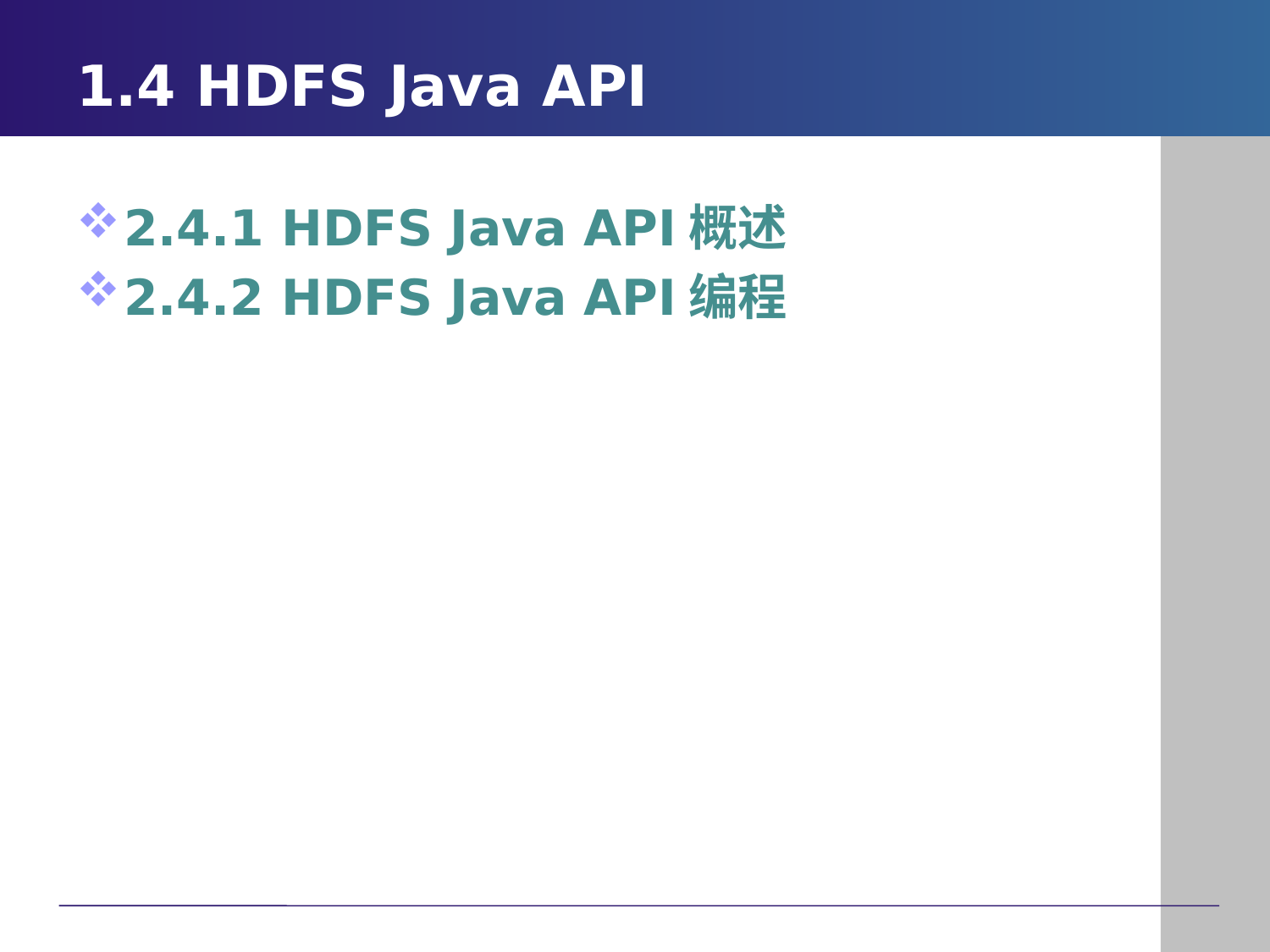

# 1.4 HDFS Java API
2.4.1 HDFS Java API概述
2.4.2 HDFS Java API编程